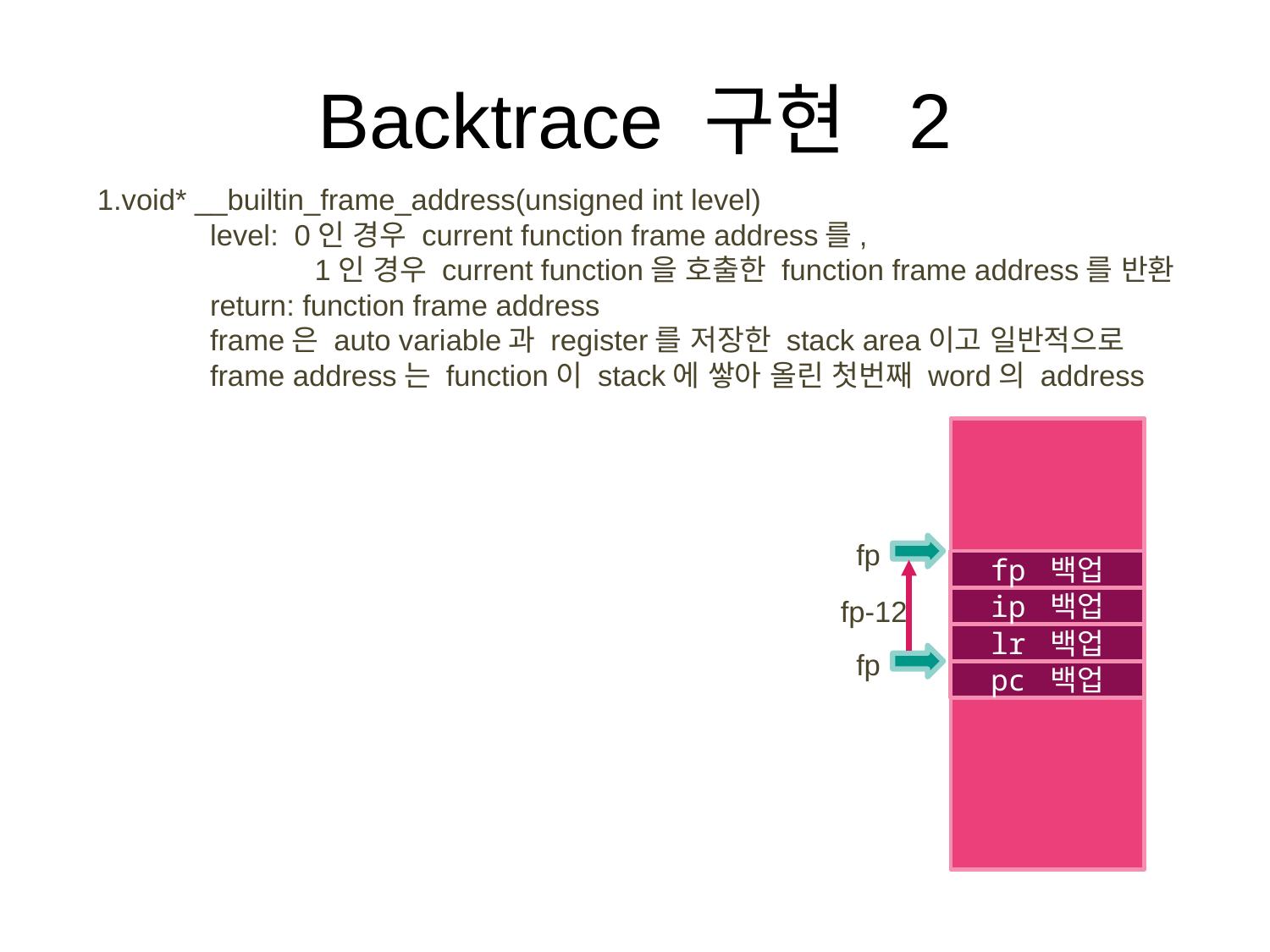

# Backtrace 구현  2
1.void* __builtin_frame_address(unsigned int level)
              level:  0인 경우 current function frame address를,
                           1인 경우 current function을 호출한 function frame address를 반환
              return: function frame address
              frame은 auto variable과 register를 저장한 stack area이고 일반적으로
              frame address는 function이 stack에 쌓아 올린 첫번째 word의 address

fp

fp 백업
fp-12
ip 백업
lr 백업
fp

pc 백업